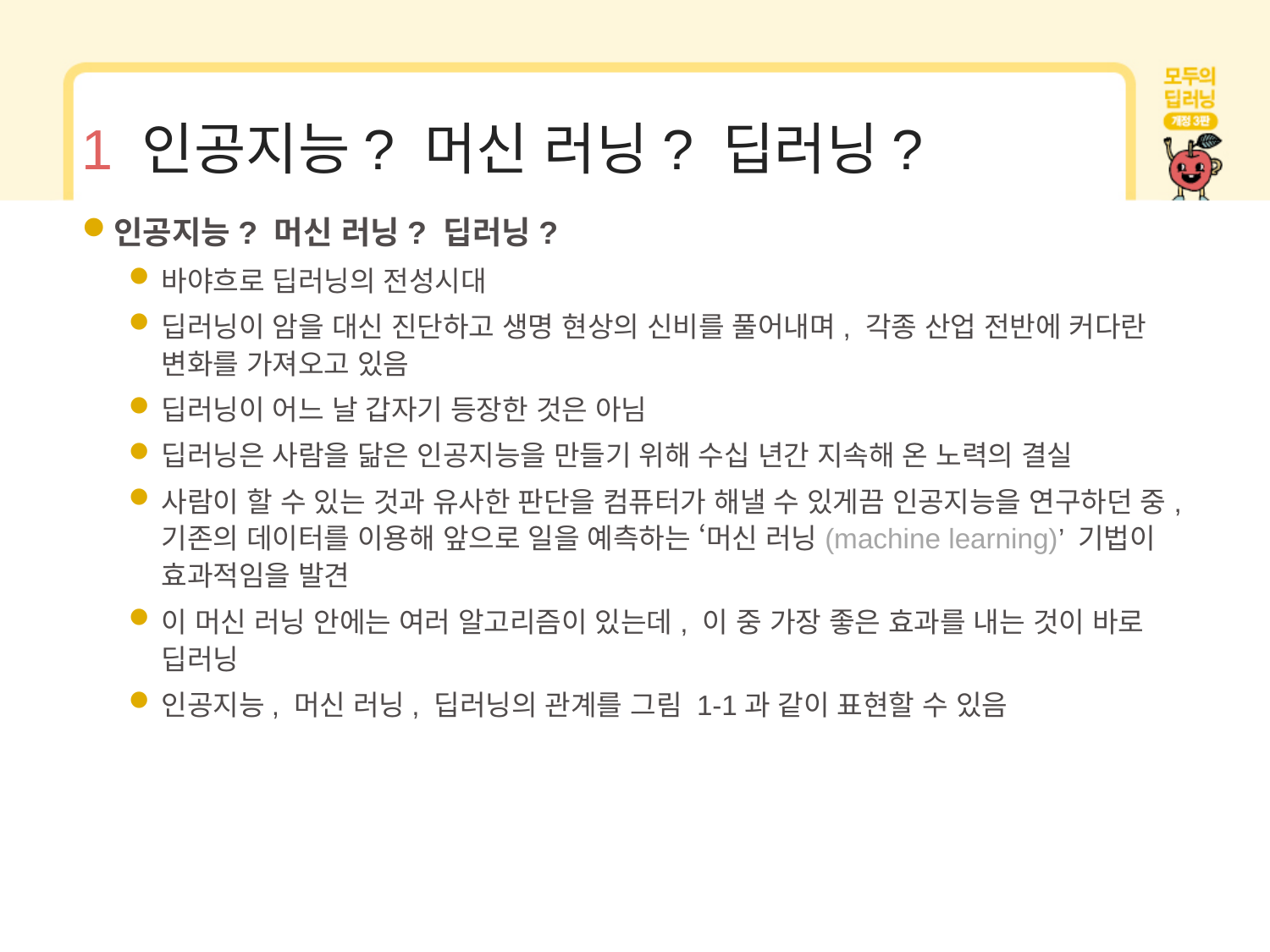

# 1 인공지능? 머신 러닝? 딥러닝?
인공지능? 머신 러닝? 딥러닝?
바야흐로 딥러닝의 전성시대
딥러닝이 암을 대신 진단하고 생명 현상의 신비를 풀어내며, 각종 산업 전반에 커다란 변화를 가져오고 있음
딥러닝이 어느 날 갑자기 등장한 것은 아님
딥러닝은 사람을 닮은 인공지능을 만들기 위해 수십 년간 지속해 온 노력의 결실
사람이 할 수 있는 것과 유사한 판단을 컴퓨터가 해낼 수 있게끔 인공지능을 연구하던 중, 기존의 데이터를 이용해 앞으로 일을 예측하는 ‘머신 러닝(machine learning)’ 기법이 효과적임을 발견
이 머신 러닝 안에는 여러 알고리즘이 있는데, 이 중 가장 좋은 효과를 내는 것이 바로 딥러닝
인공지능, 머신 러닝, 딥러닝의 관계를 그림 1-1과 같이 표현할 수 있음